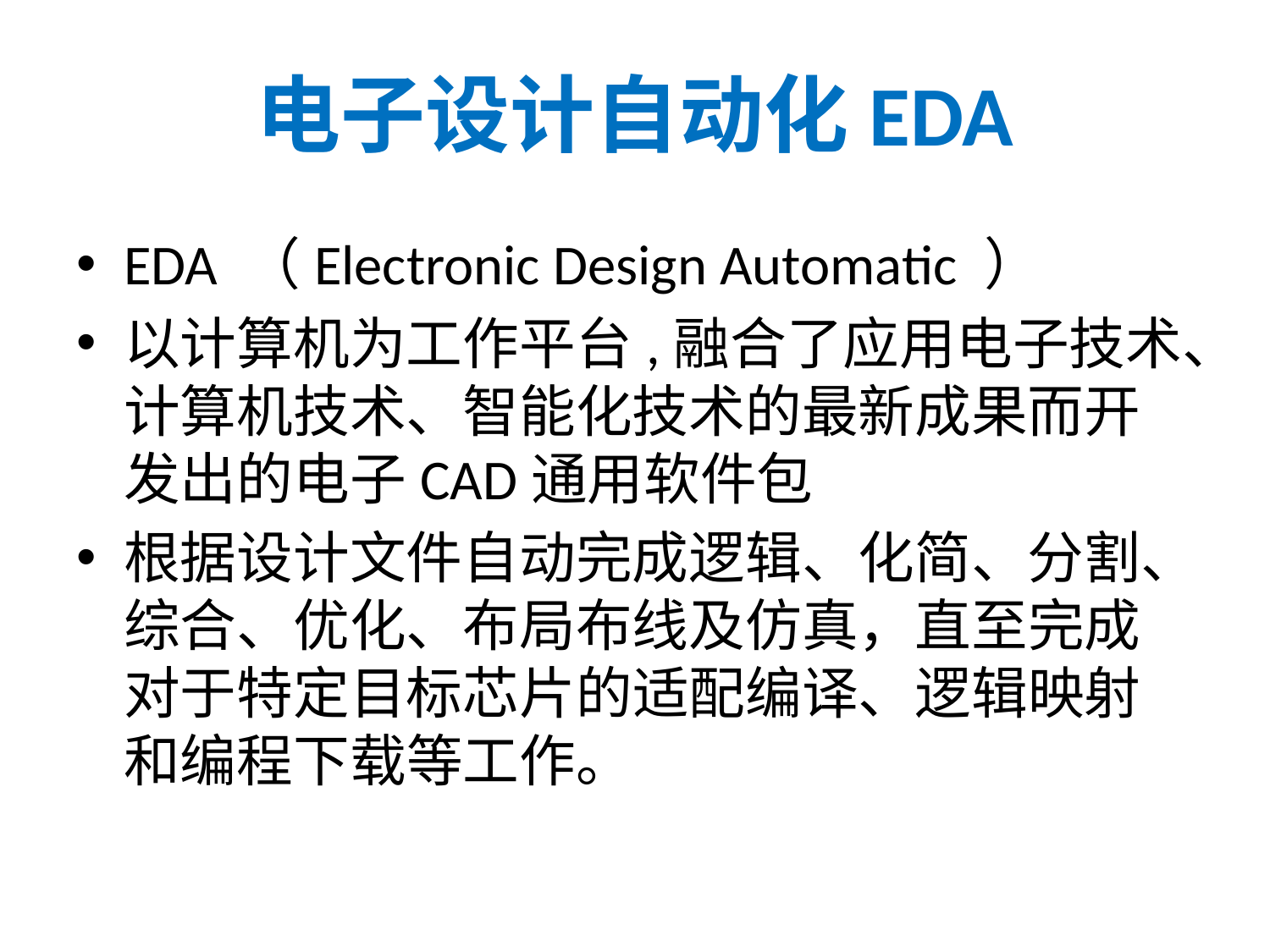

# 电子设计自动化EDA
EDA （Electronic Design Automatic ）
以计算机为工作平台,融合了应用电子技术、计算机技术、智能化技术的最新成果而开发出的电子CAD通用软件包
根据设计文件自动完成逻辑、化简、分割、综合、优化、布局布线及仿真，直至完成对于特定目标芯片的适配编译、逻辑映射和编程下载等工作。